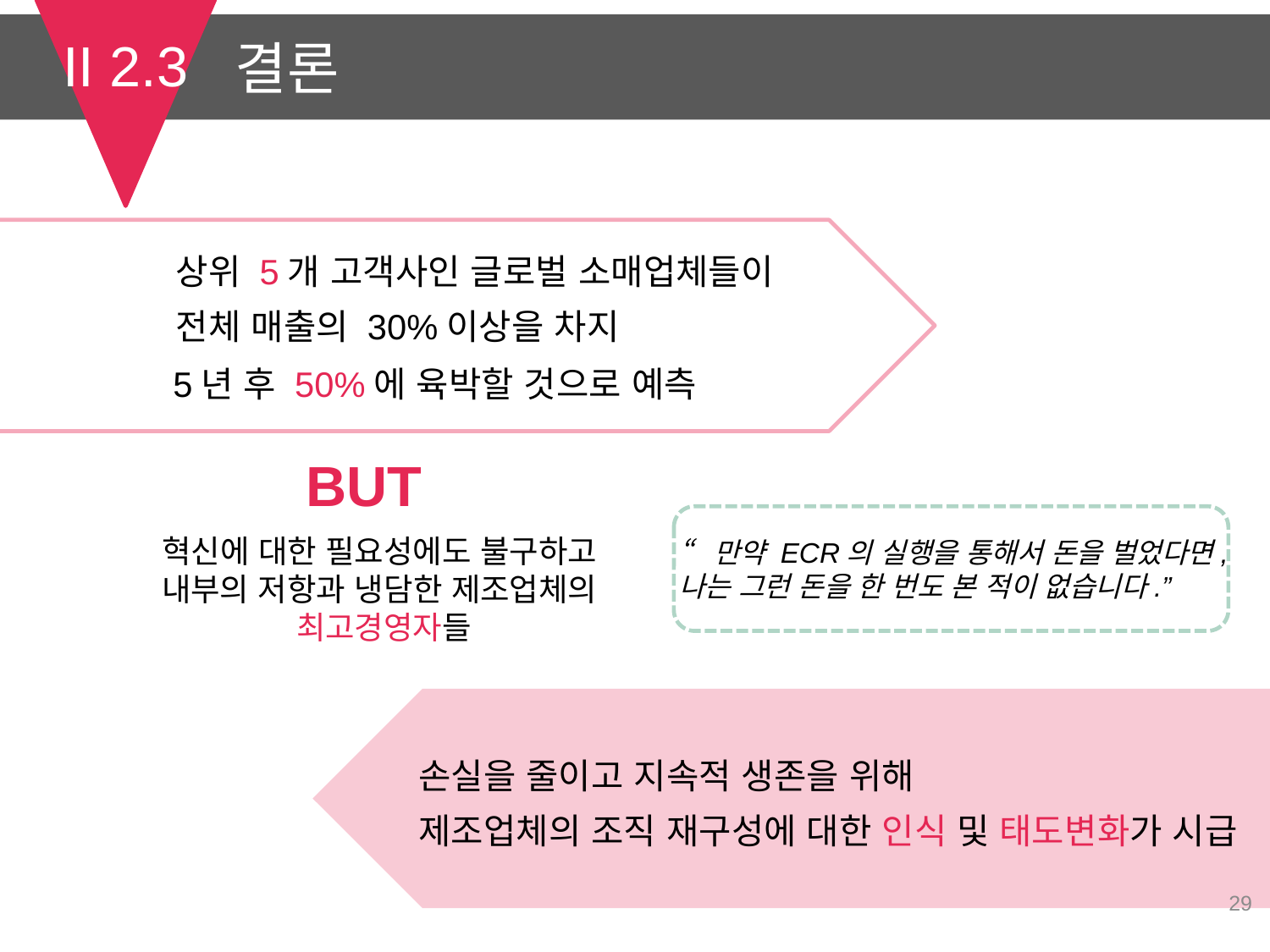

II 2.3

결론

상위 5개 고객사인 글로벌 소매업체들이
전체 매출의 30%이상을 차지
5년 후 50%에 육박할 것으로 예측
BUT

혁신에 대한 필요성에도 불구하고
내부의 저항과 냉담한 제조업체의
최고경영자들
“만약 ECR의 실행을 통해서 돈을 벌었다면,
나는 그런 돈을 한 번도 본 적이 없습니다.”

손실을 줄이고 지속적 생존을 위해
제조업체의 조직 재구성에 대한 인식 및 태도변화가 시급
29